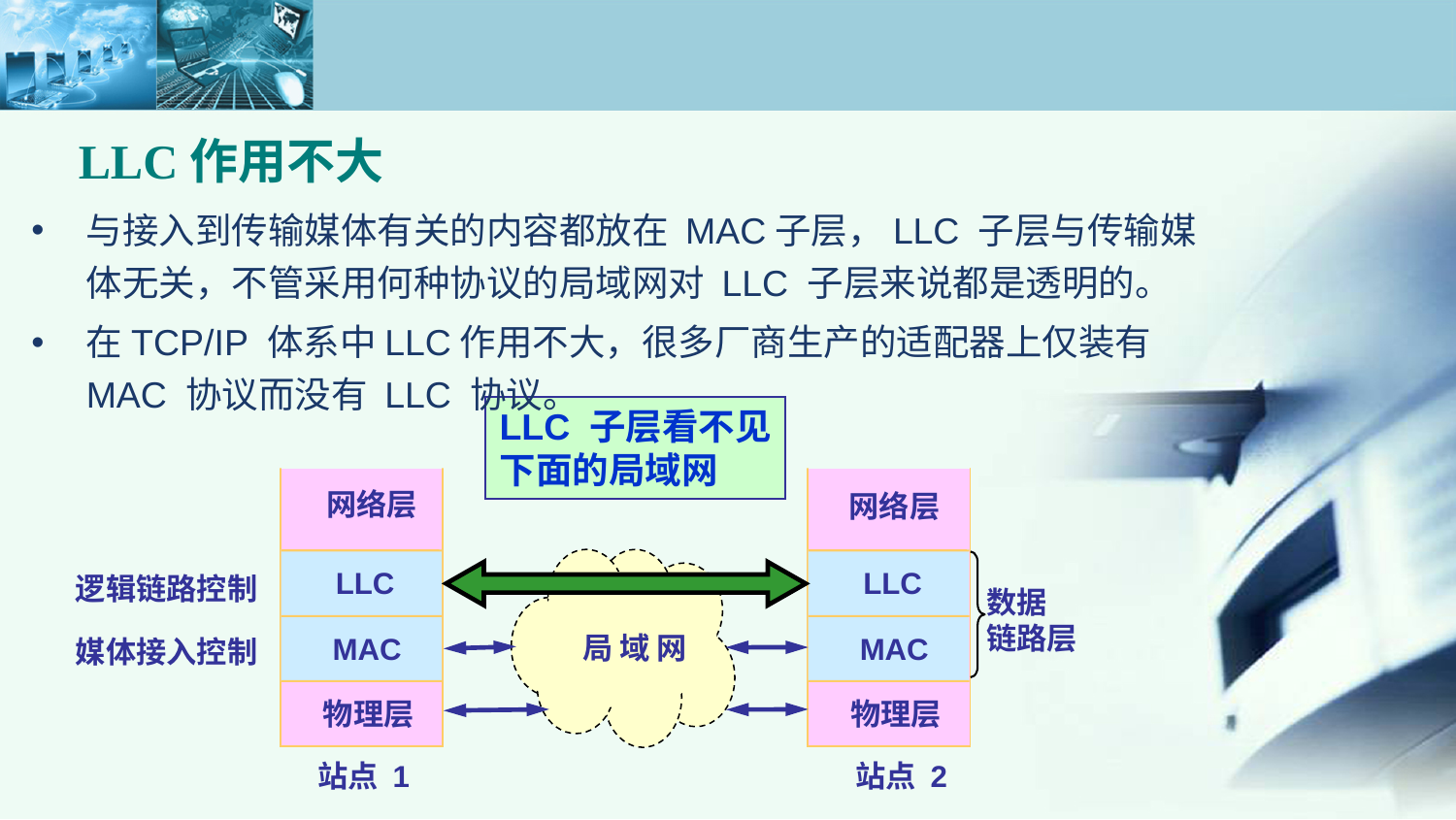

LLC作用不大
与接入到传输媒体有关的内容都放在 MAC子层，LLC 子层与传输媒体无关，不管采用何种协议的局域网对 LLC 子层来说都是透明的。
在TCP/IP 体系中LLC作用不大，很多厂商生产的适配器上仅装有 MAC 协议而没有 LLC 协议。
LLC 子层看不见
下面的局域网

网络层
网络层

LLC
LLC

逻辑链路控制
数据
链路层

局 域 网
MAC
MAC
媒体接入控制

物理层
物理层

站点 1
站点 2